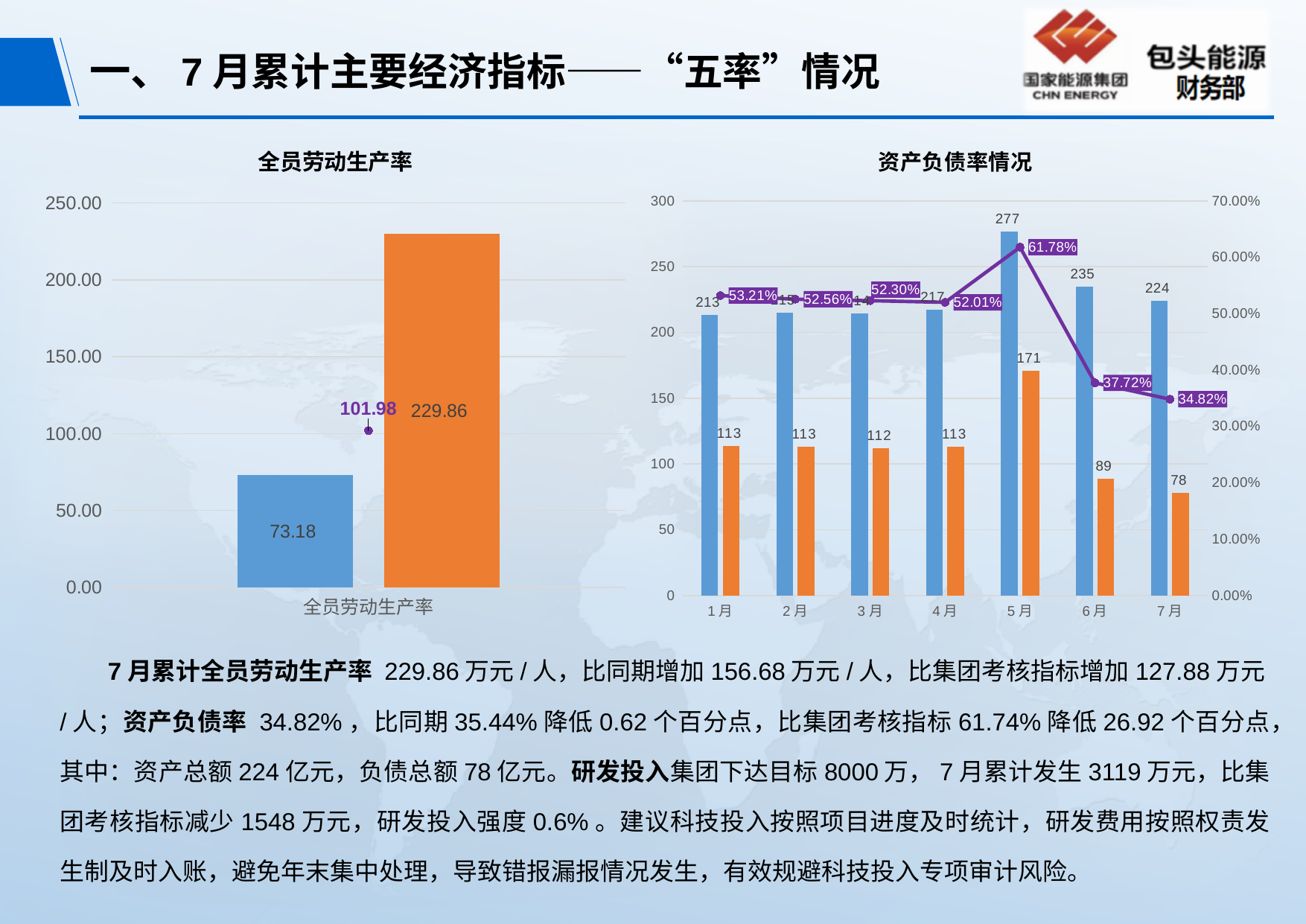

# 一、7月累计主要经济指标——“五率”情况

### Chart: 全员劳动生产率

| Category | 上年同期 | 本年实际 | 本年预算 |
|---|---|---|---|
| 全员劳动生产率 | 73.1842174702915 | 229.859709805958 | 101.98 |

### Chart: 资产负债率情况

| Category | 资产总额 | 负债总额 | 资产负债率 |
|---|---|---|---|
| 1月 | 213.2432170856 | 113.4608628208 | 0.532072552512911 |
| 2月 | 214.9306667365 | 112.9729622728 | 0.525625142229248 |
| 3月 | 214.3850372542 | 112.1336568671 | 0.52304796222388 |
| 4月 | 217.1709418059 | 112.9480187504 | 0.520088082738754 |
| 5月 | 276.6974636126 | 170.947877927 | 0.617815124486799 |
| 6月 | 234.8894429154 | 88.6098762203 | 0.377240778131585 |
| 7月 | 224.1048309284 | 78.0354563602 | 0.348209612603719 |
7月累计全员劳动生产率 229.86万元/人，比同期增加156.68万元/人，比集团考核指标增加127.88万元/人；资产负债率 34.82%，比同期35.44%降低0.62个百分点，比集团考核指标61.74%降低26.92个百分点，其中：资产总额224亿元，负债总额78亿元。研发投入集团下达目标8000万，7月累计发生3119万元，比集团考核指标减少1548万元，研发投入强度0.6%。建议科技投入按照项目进度及时统计，研发费用按照权责发生制及时入账，避免年末集中处理，导致错报漏报情况发生，有效规避科技投入专项审计风险。

21